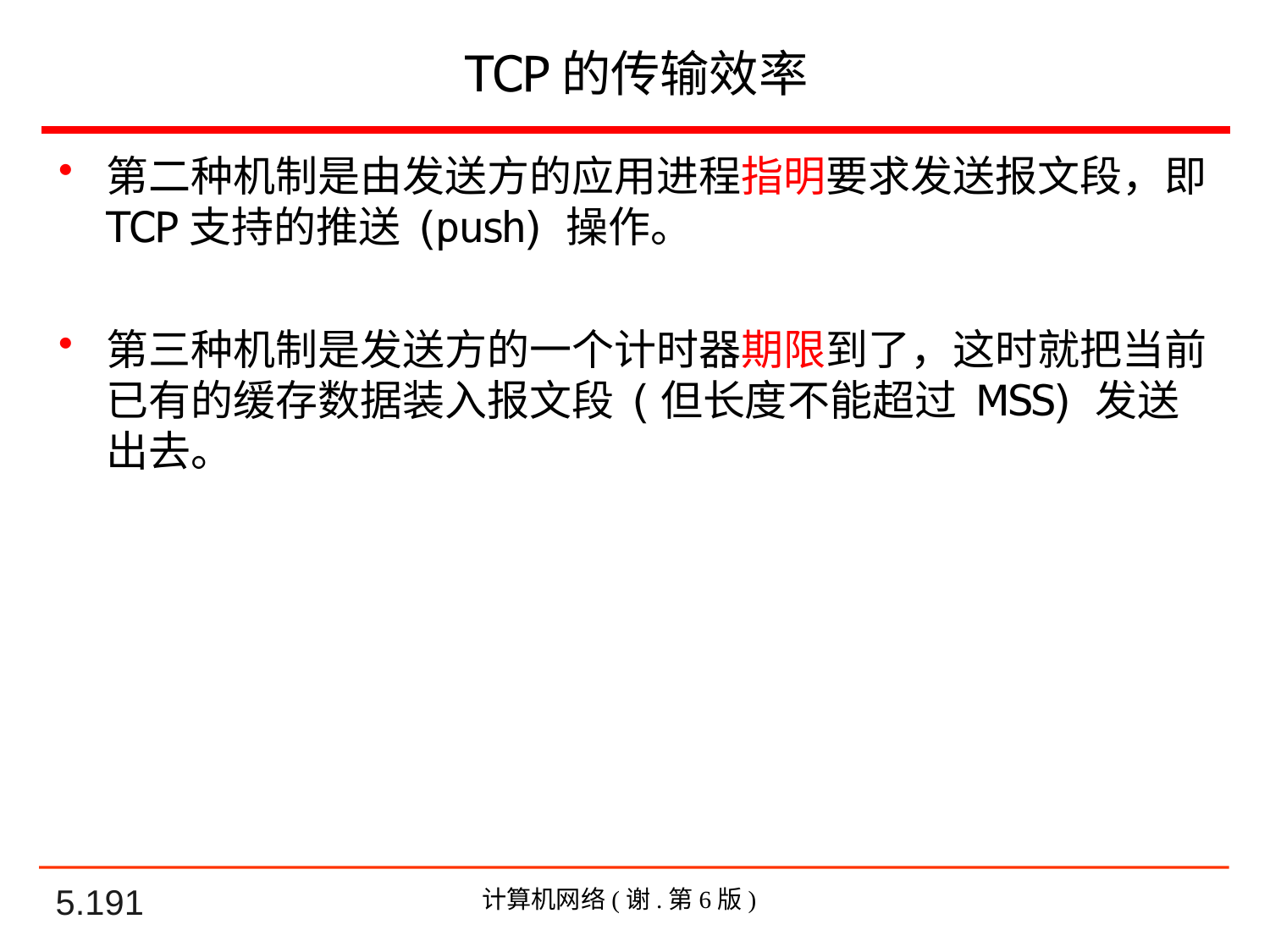

# TCP的传输效率
第二种机制是由发送方的应用进程指明要求发送报文段，即TCP支持的推送 (push) 操作。

第三种机制是发送方的一个计时器期限到了，这时就把当前已有的缓存数据装入报文段 (但长度不能超过 MSS) 发送出去。